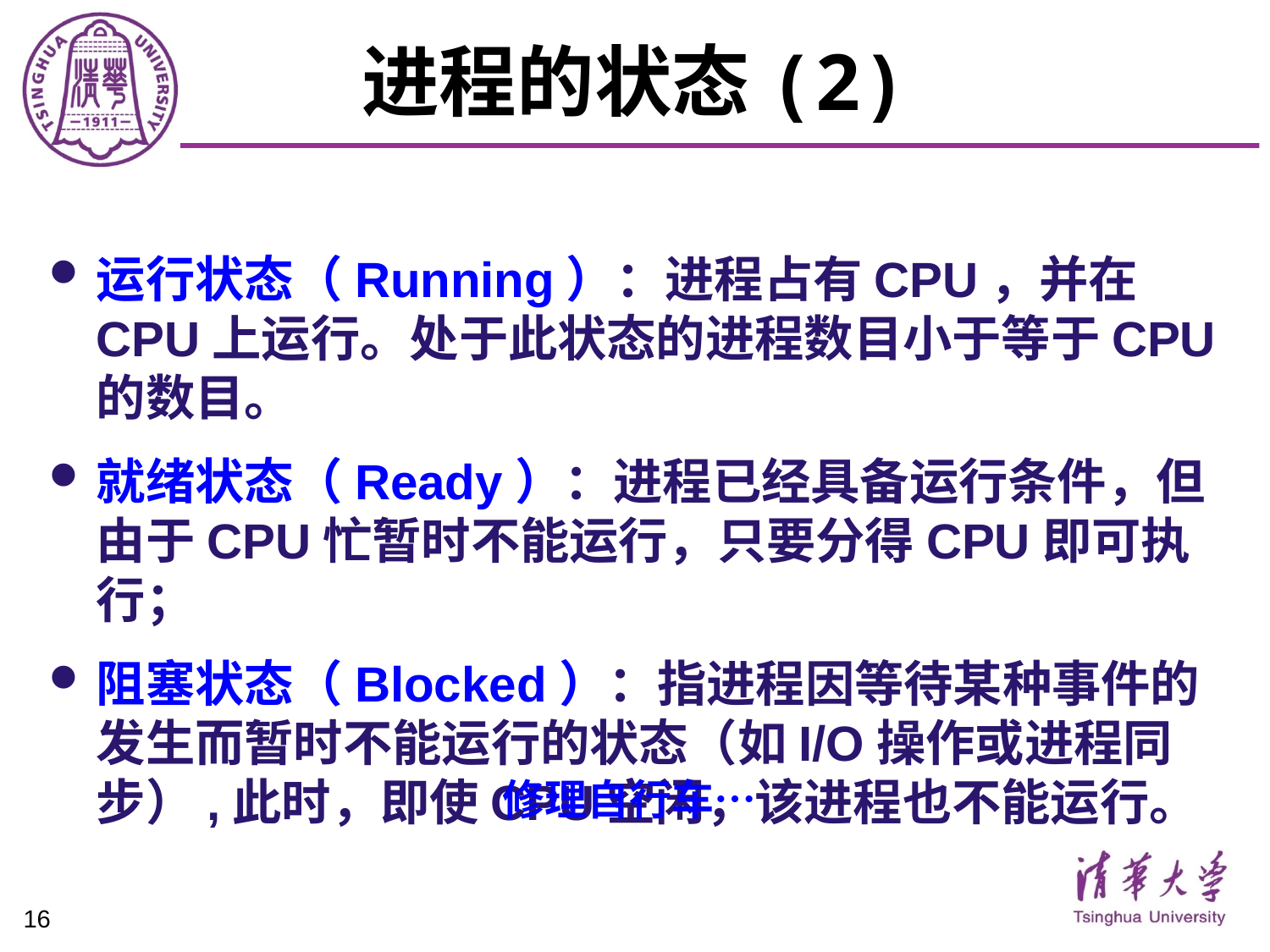

# 进程的状态(2)
运行状态（Running）：进程占有CPU，并在CPU上运行。处于此状态的进程数目小于等于CPU的数目。
就绪状态（Ready）：进程已经具备运行条件，但由于CPU忙暂时不能运行，只要分得CPU即可执行；
阻塞状态（Blocked）：指进程因等待某种事件的发生而暂时不能运行的状态（如I/O操作或进程同步）,此时，即使CPU空闲，该进程也不能运行。
修理自行车…
16